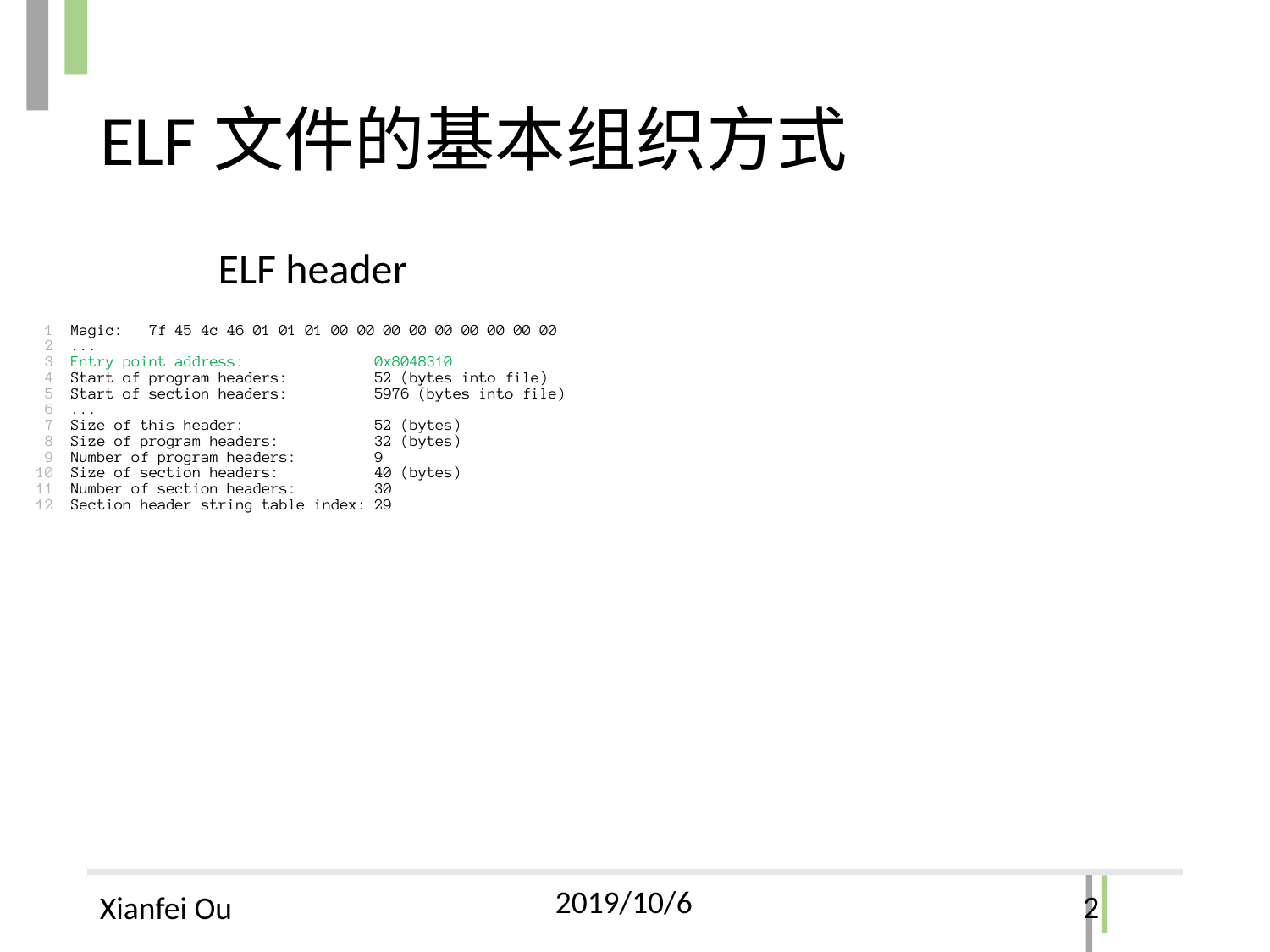

# ELF文件的基本组织方式
ELF header

| 1 2 3 4 5 6 7 8 9 10 11 12 | Magic:   7f 45 4c 46 01 01 01 00 00 00 00 00 00 00 00 00    ...   Entry point address:               0x8048310   Start of program headers:          52 (bytes into file)   Start of section headers:          5976 (bytes into file)   ...   Size of this header:               52 (bytes)   Size of program headers:           32 (bytes)   Number of program headers:         9   Size of section headers:           40 (bytes)   Number of section headers:         30   Section header string table index: 29 |
| --- | --- |